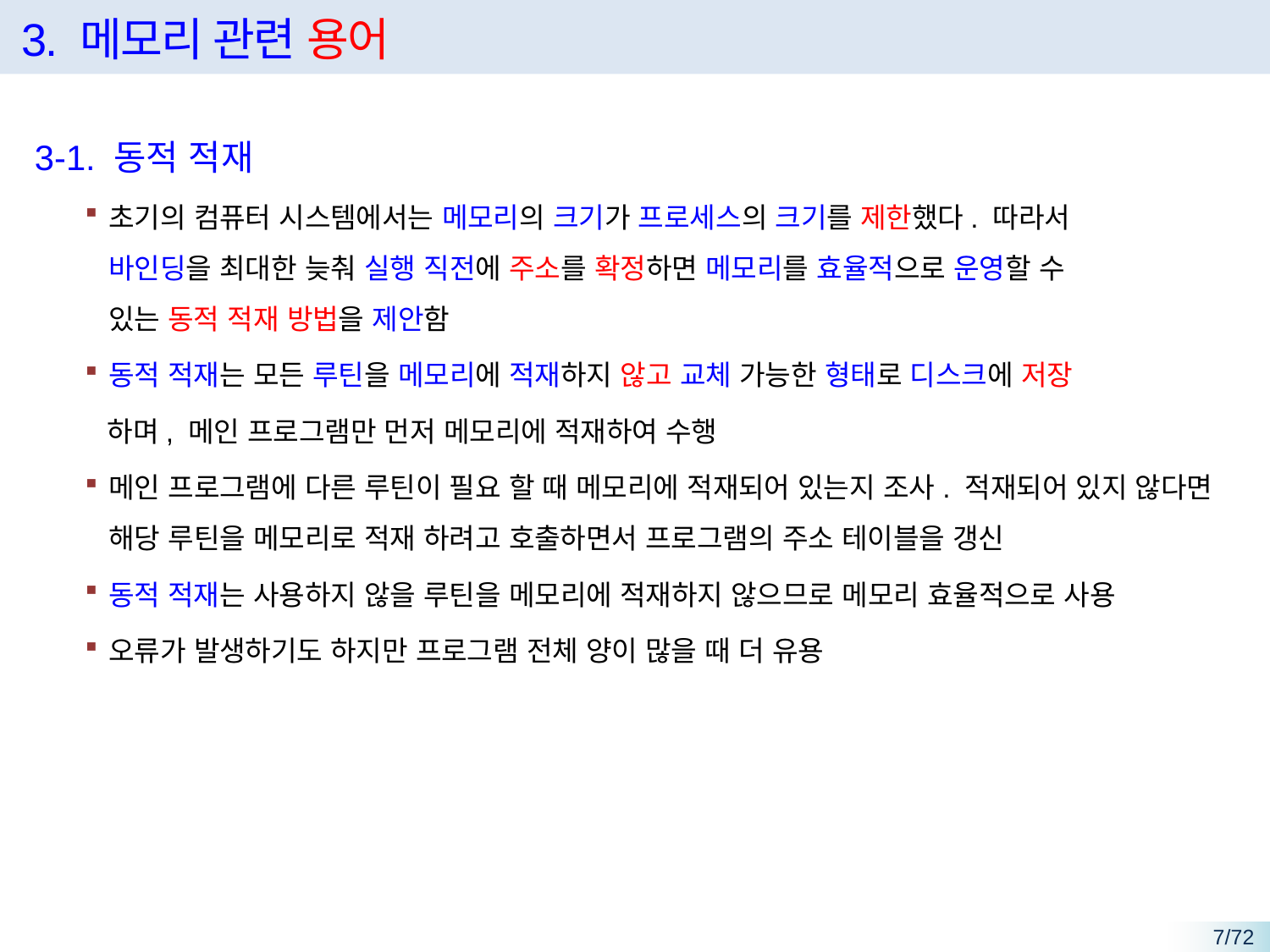

# 3. 메모리 관련 용어
3-1. 동적 적재
초기의 컴퓨터 시스템에서는 메모리의 크기가 프로세스의 크기를 제한했다. 따라서
바인딩을 최대한 늦춰 실행 직전에 주소를 확정하면 메모리를 효율적으로 운영할 수
있는 동적 적재 방법을 제안함
동적 적재는 모든 루틴을 메모리에 적재하지 않고 교체 가능한 형태로 디스크에 저장
  하며, 메인 프로그램만 먼저 메모리에 적재하여 수행
메인 프로그램에 다른 루틴이 필요 할 때 메모리에 적재되어 있는지 조사. 적재되어 있지 않다면 해당 루틴을 메모리로 적재 하려고 호출하면서 프로그램의 주소 테이블을 갱신
동적 적재는 사용하지 않을 루틴을 메모리에 적재하지 않으므로 메모리 효율적으로 사용
오류가 발생하기도 하지만 프로그램 전체 양이 많을 때 더 유용